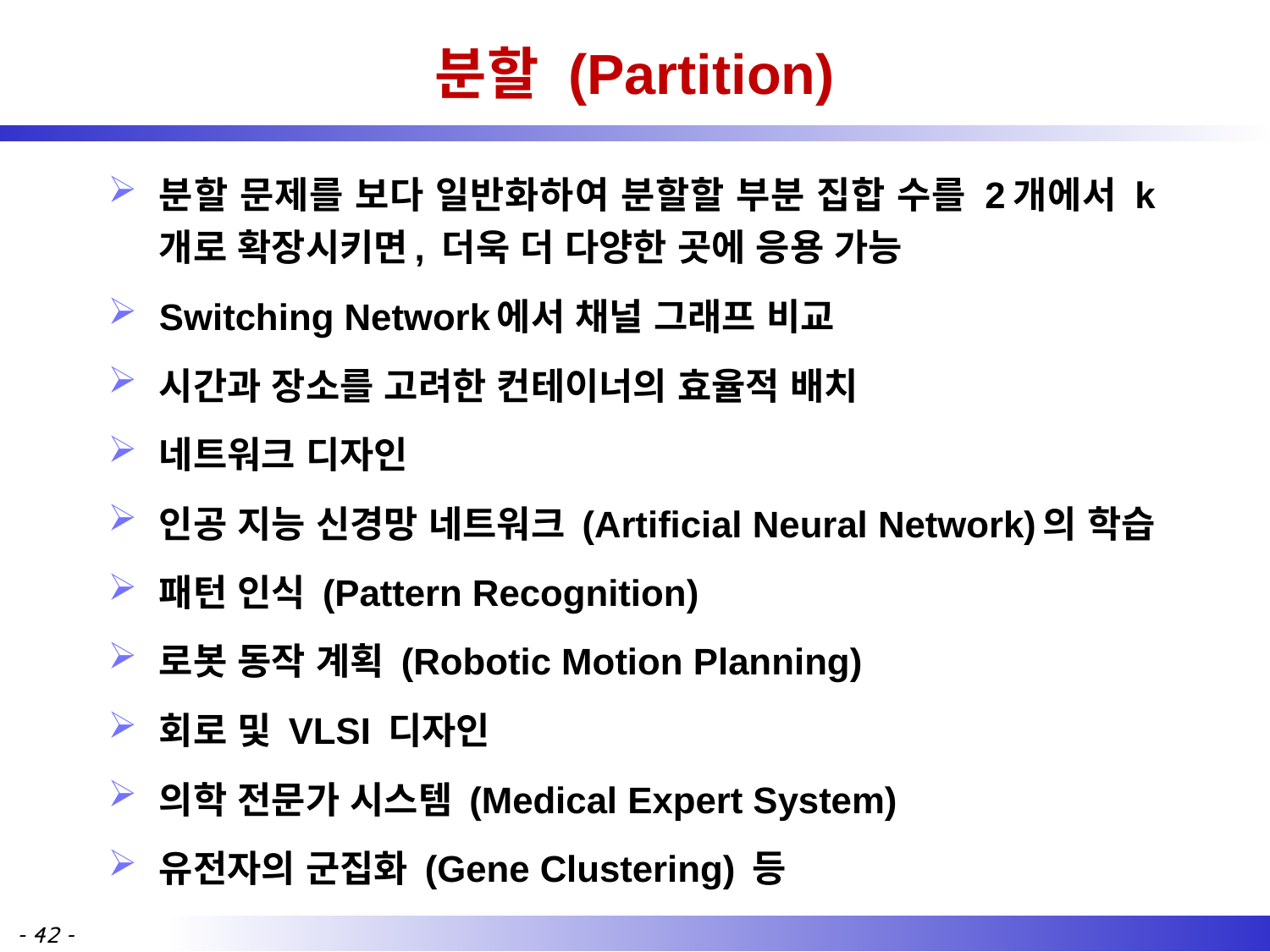

# 분할 (Partition)
분할 문제를 보다 일반화하여 분할할 부분 집합 수를 2개에서 k개로 확장시키면, 더욱 더 다양한 곳에 응용 가능
Switching Network에서 채널 그래프 비교
시간과 장소를 고려한 컨테이너의 효율적 배치
네트워크 디자인
인공 지능 신경망 네트워크 (Artificial Neural Network)의 학습
패턴 인식 (Pattern Recognition)
로봇 동작 계획 (Robotic Motion Planning)
회로 및 VLSI 디자인
의학 전문가 시스템 (Medical Expert System)
유전자의 군집화 (Gene Clustering) 등
- 42 -